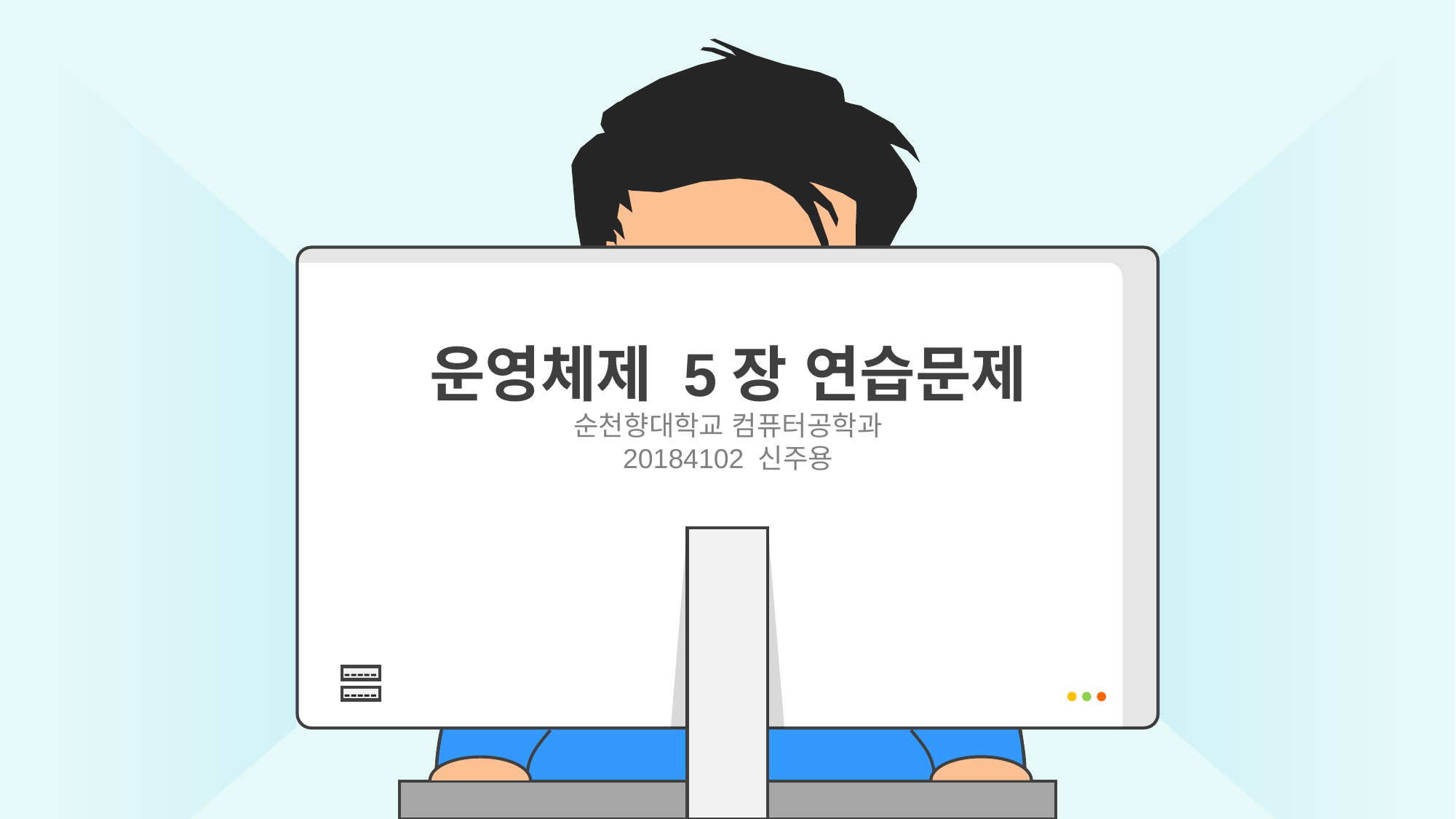

운영체제 5장 연습문제
순천향대학교 컴퓨터공학과
20184102 신주용